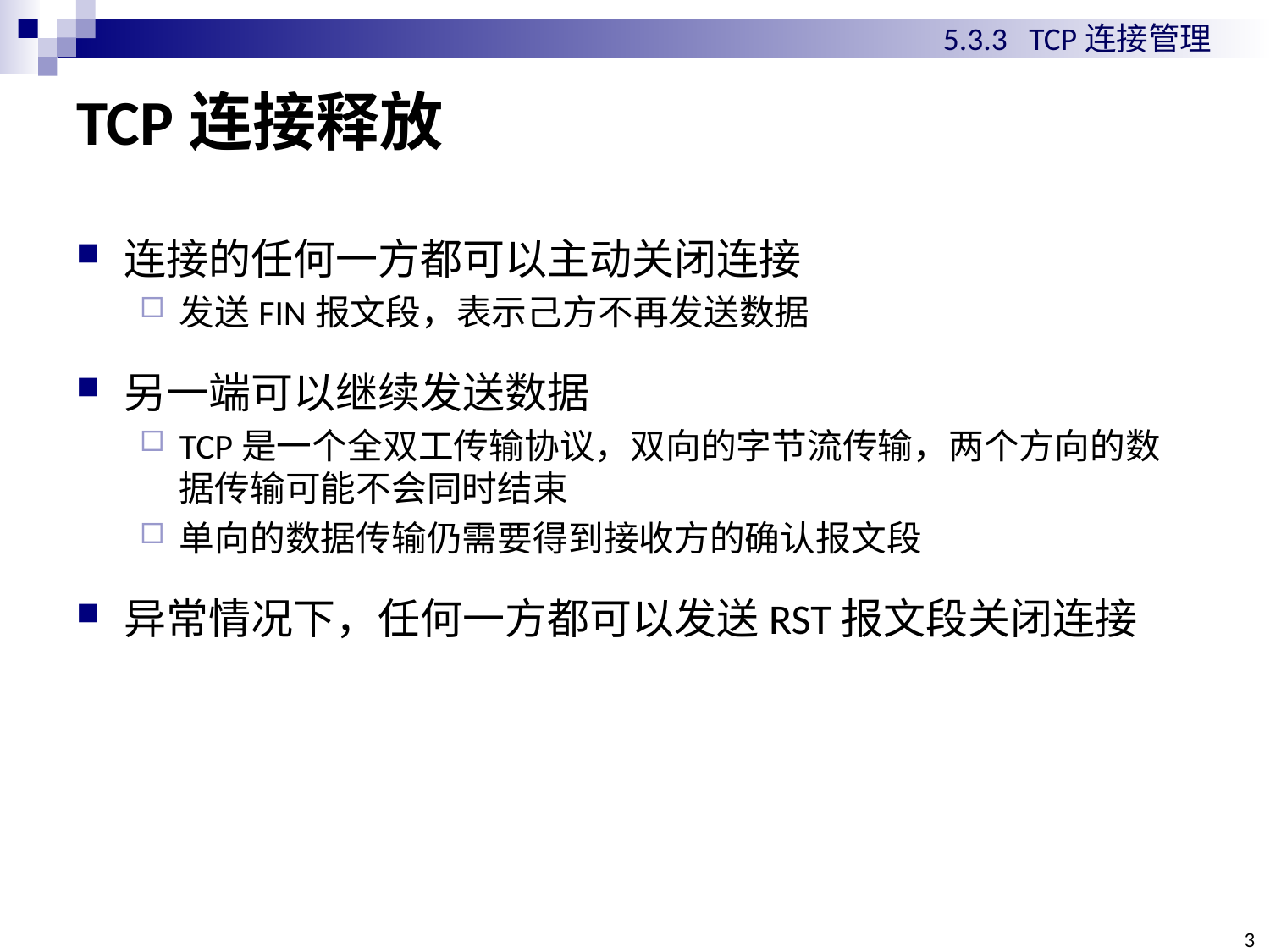

5.3.3   TCP连接管理
# TCP连接释放
连接的任何一方都可以主动关闭连接
发送FIN报文段，表示己方不再发送数据
另一端可以继续发送数据
TCP是一个全双工传输协议，双向的字节流传输，两个方向的数据传输可能不会同时结束
单向的数据传输仍需要得到接收方的确认报文段
异常情况下，任何一方都可以发送RST报文段关闭连接
3